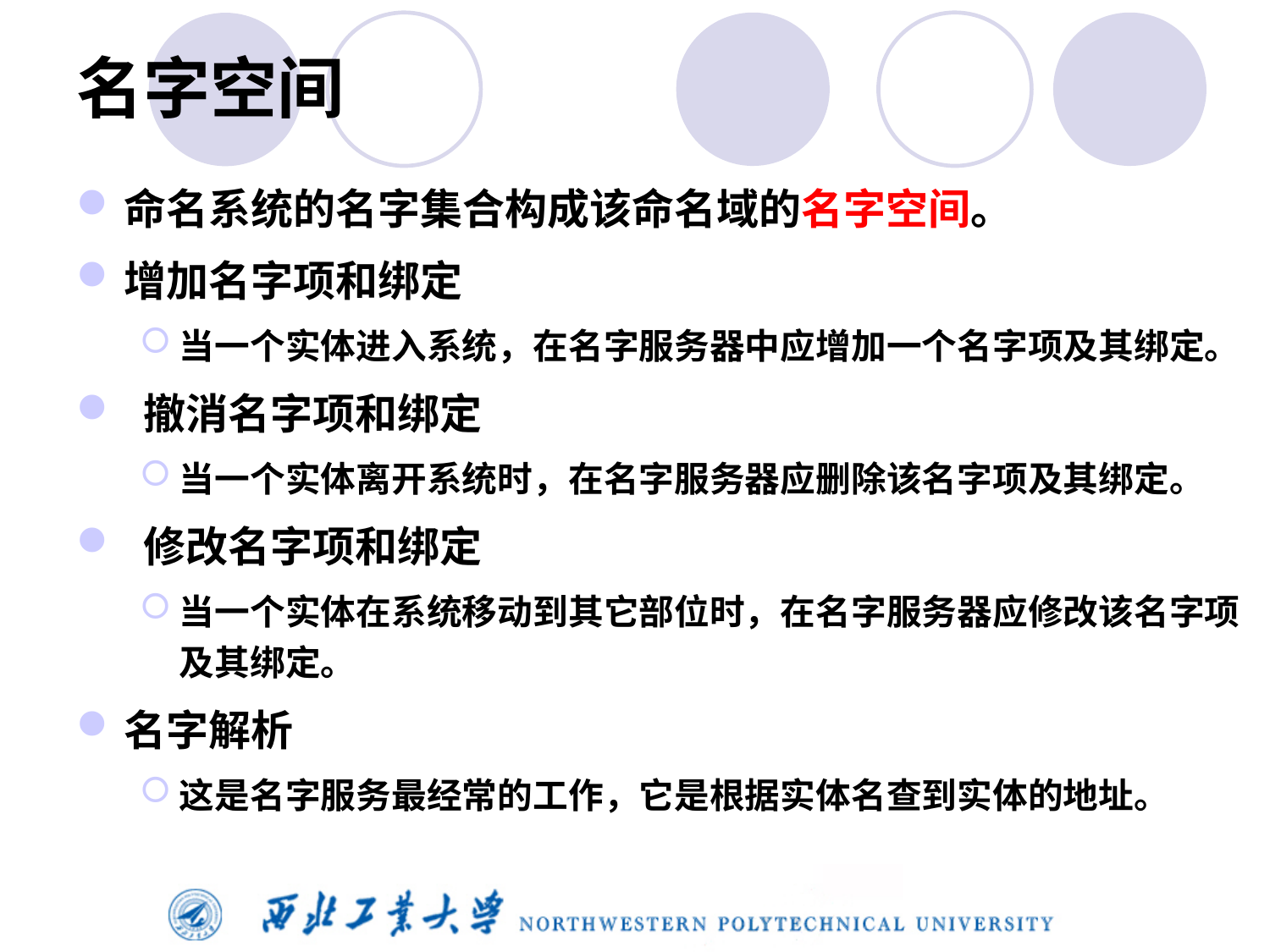

# 名字空间
命名系统的名字集合构成该命名域的名字空间。
增加名字项和绑定
当一个实体进入系统，在名字服务器中应增加一个名字项及其绑定。
 撤消名字项和绑定
当一个实体离开系统时，在名字服务器应删除该名字项及其绑定。
 修改名字项和绑定
当一个实体在系统移动到其它部位时，在名字服务器应修改该名字项及其绑定。
名字解析
这是名字服务最经常的工作，它是根据实体名查到实体的地址。